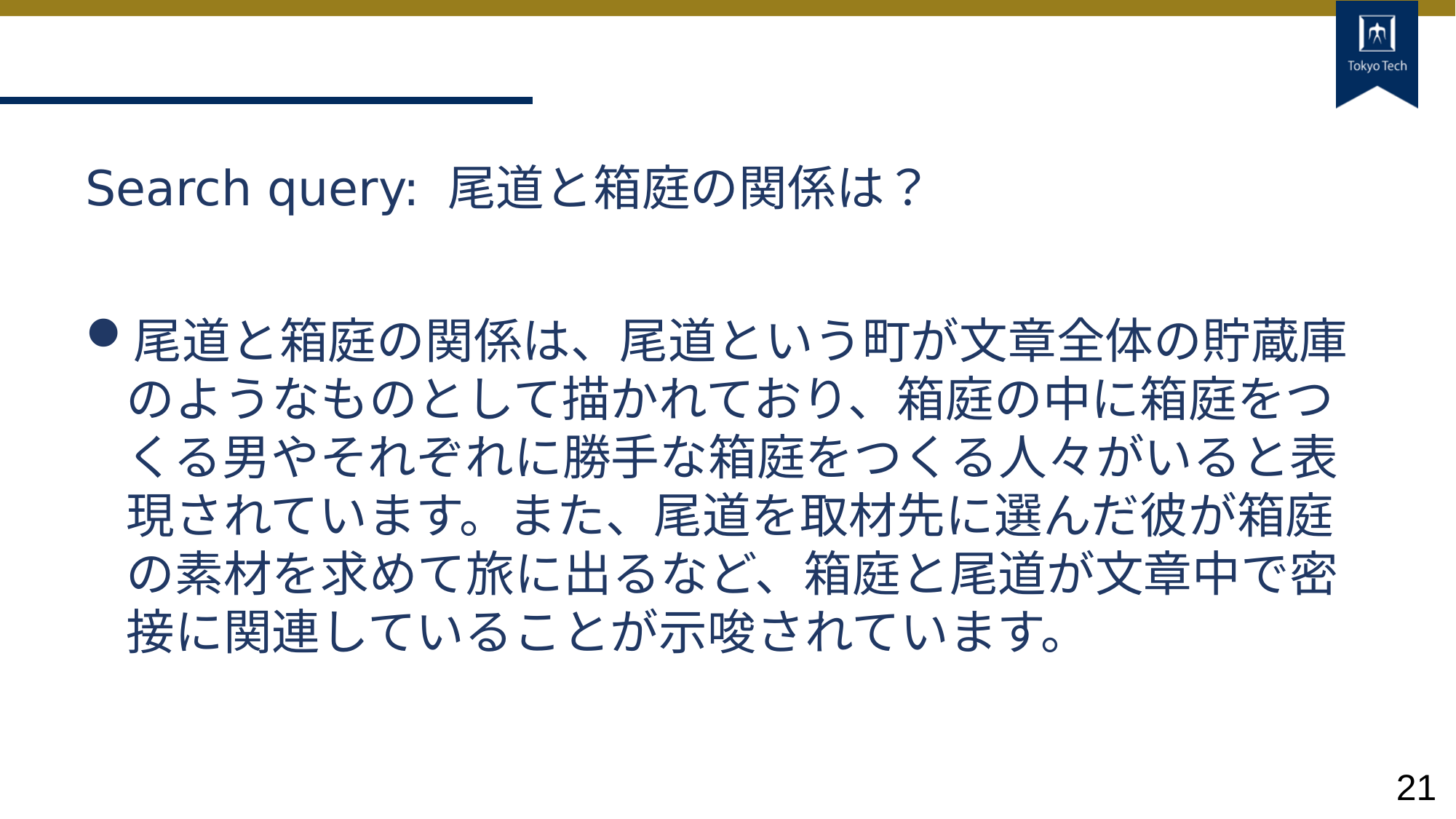

#
Search query: 尾道と箱庭の関係は？

尾道と箱庭の関係は、尾道という町が文章全体の貯蔵庫のようなものとして描かれており、箱庭の中に箱庭をつくる男やそれぞれに勝手な箱庭をつくる人々がいると表現されています。また、尾道を取材先に選んだ彼が箱庭の素材を求めて旅に出るなど、箱庭と尾道が文章中で密接に関連していることが示唆されています。